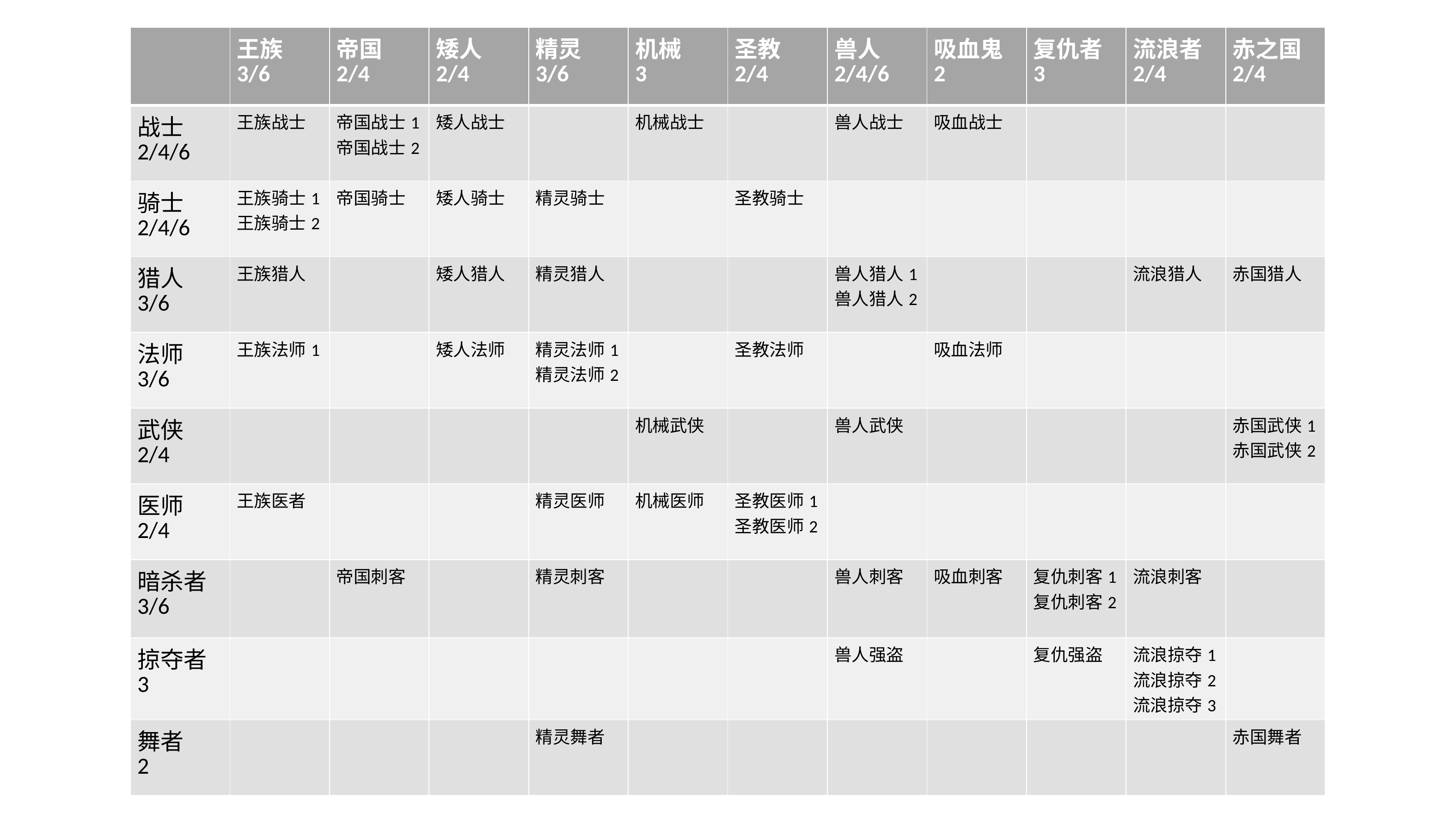

|  | 王族 3/6 | 帝国 2/4 | 矮人 2/4 | 精灵 3/6 | 机械 3 | 圣教 2/4 | 兽人 2/4/6 | 吸血鬼 2 | 复仇者 3 | 流浪者 2/4 | 赤之国 2/4 |
| --- | --- | --- | --- | --- | --- | --- | --- | --- | --- | --- | --- |
| 战士 2/4/6 | 王族战士 | 帝国战士1 帝国战士2 | 矮人战士 |  | 机械战士 |  | 兽人战士 | 吸血战士 |  |  |  |
| 骑士 2/4/6 | 王族骑士1 王族骑士2 | 帝国骑士 | 矮人骑士 | 精灵骑士 |  | 圣教骑士 |  |  |  |  |  |
| 猎人 3/6 | 王族猎人 |  | 矮人猎人 | 精灵猎人 |  |  | 兽人猎人1 兽人猎人2 |  |  | 流浪猎人 | 赤国猎人 |
| 法师 3/6 | 王族法师1 |  | 矮人法师 | 精灵法师1 精灵法师2 |  | 圣教法师 |  | 吸血法师 |  |  |  |
| 武侠 2/4 |  |  |  |  | 机械武侠 |  | 兽人武侠 |  |  |  | 赤国武侠1 赤国武侠2 |
| 医师 2/4 | 王族医者 |  |  | 精灵医师 | 机械医师 | 圣教医师1 圣教医师2 |  |  |  |  |  |
| 暗杀者 3/6 |  | 帝国刺客 |  | 精灵刺客 |  |  | 兽人刺客 | 吸血刺客 | 复仇刺客1 复仇刺客2 | 流浪刺客 |  |
| 掠夺者 3 |  |  |  |  |  |  | 兽人强盗 |  | 复仇强盗 | 流浪掠夺1 流浪掠夺2 流浪掠夺3 |  |
| 舞者 2 |  |  |  | 精灵舞者 |  |  |  |  |  |  | 赤国舞者 |